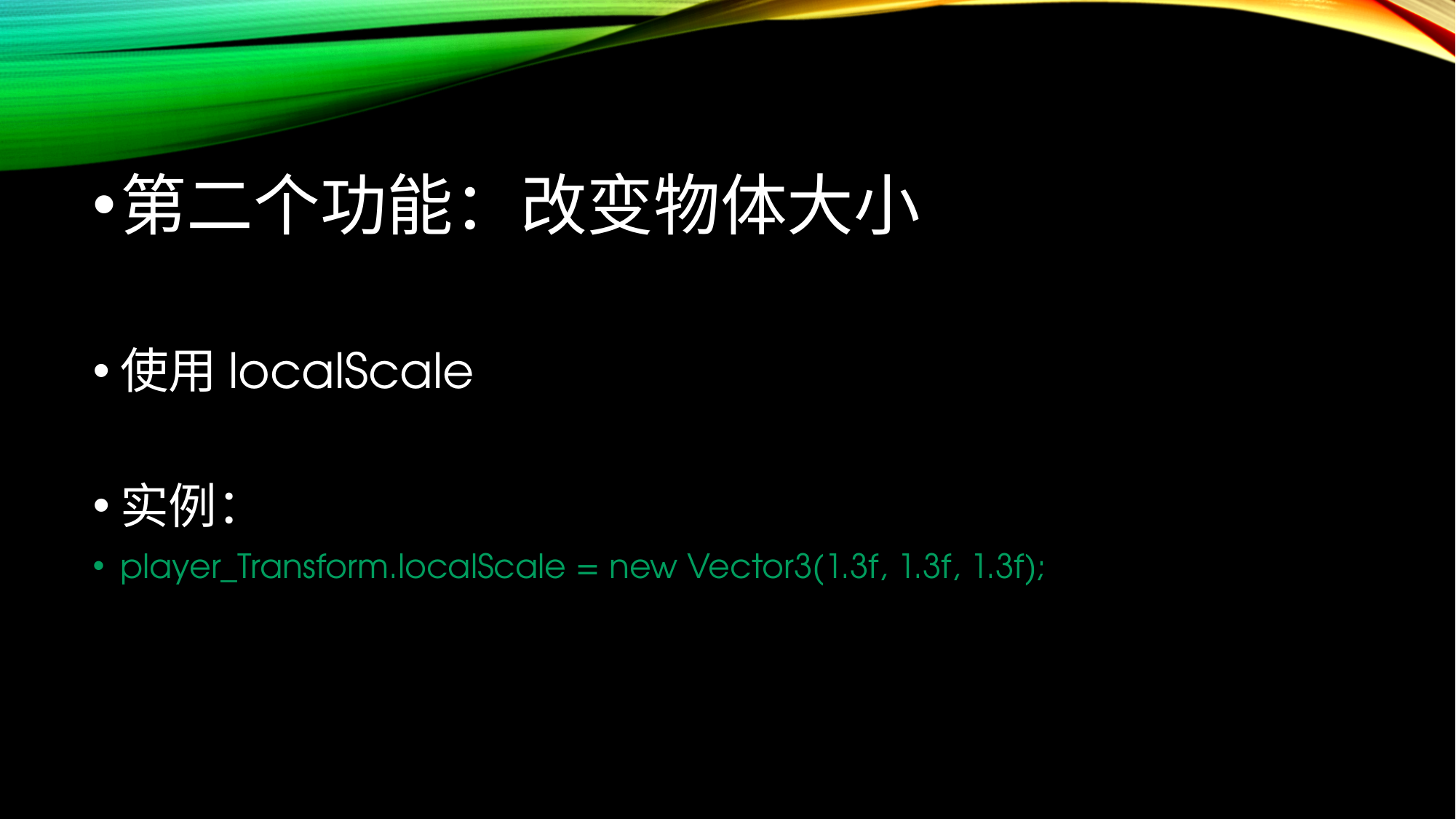

#
第二个功能：改变物体大小

使用localScale

实例：
player_Transform.localScale = new Vector3(1.3f, 1.3f, 1.3f);